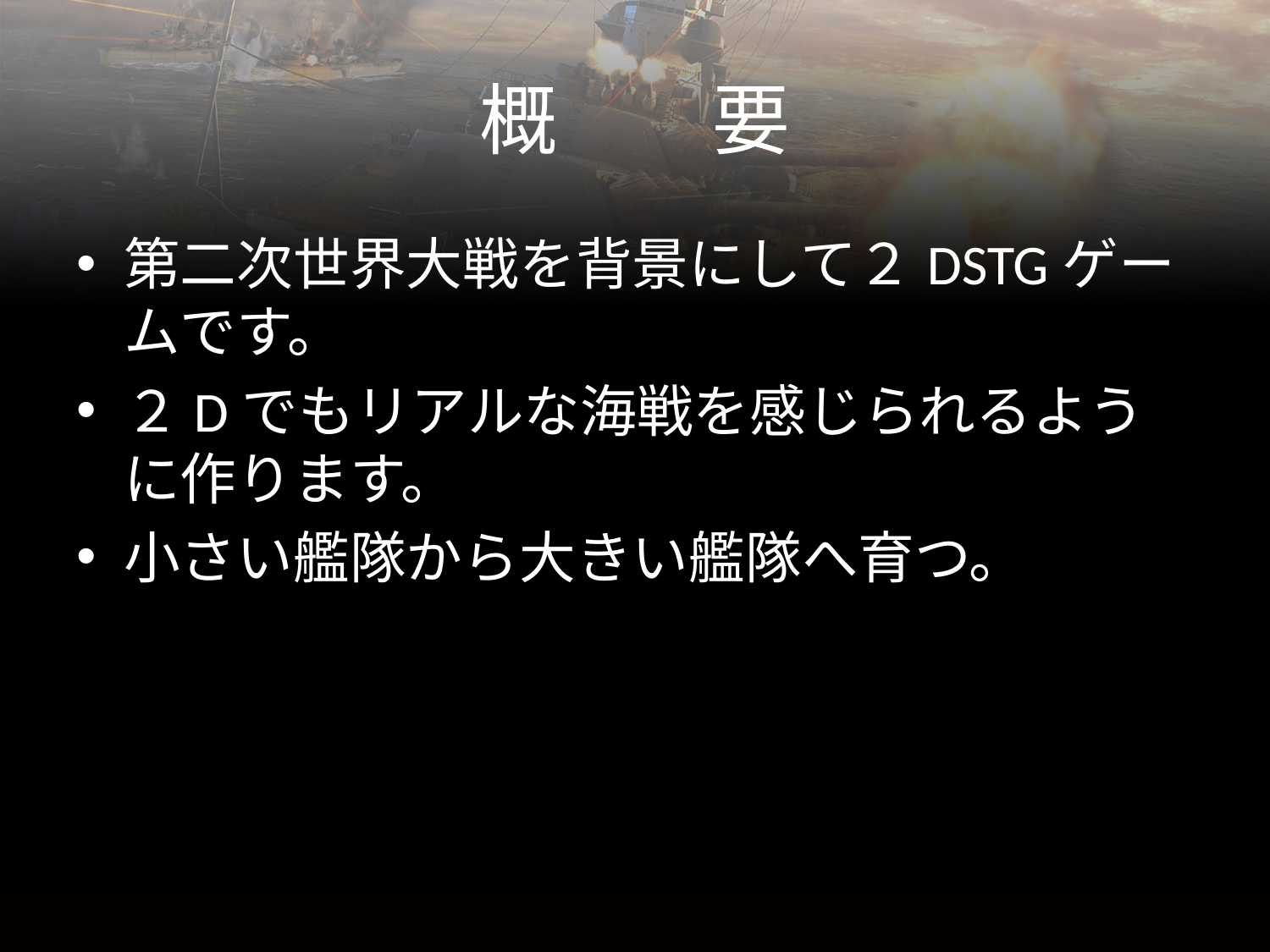

# 概　　要
第二次世界大戦を背景にして２DSTGゲームです。
２Dでもリアルな海戦を感じられるように作ります。
小さい艦隊から大きい艦隊へ育つ。